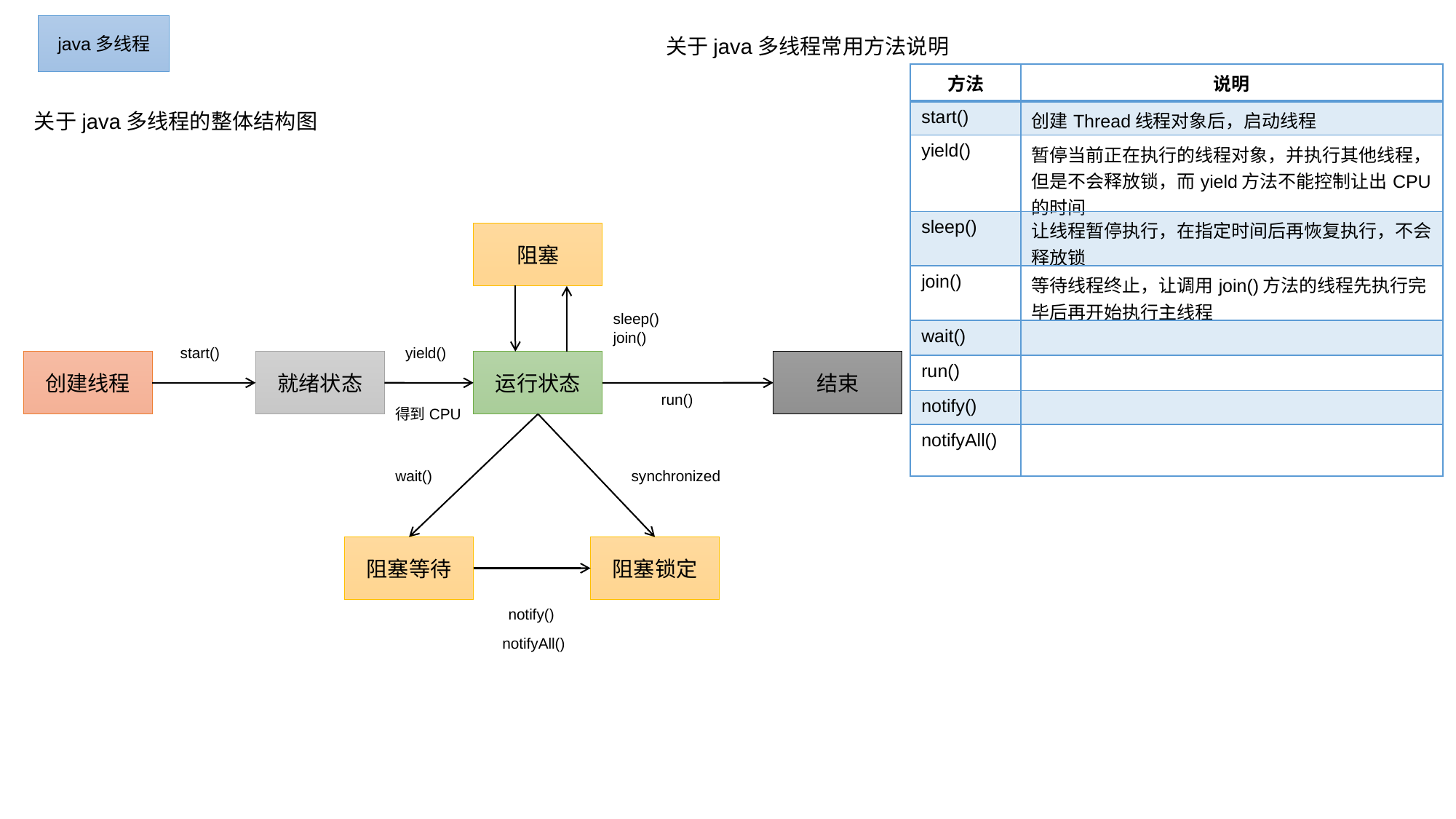

java多线程
关于java多线程常用方法说明
| 方法 | 说明 |
| --- | --- |
| start() | 创建Thread线程对象后，启动线程 |
| yield() | 暂停当前正在执行的线程对象，并执行其他线程，但是不会释放锁，而yield方法不能控制让出CPU的时间 |
| sleep() | 让线程暂停执行，在指定时间后再恢复执行，不会释放锁 |
| join() | 等待线程终止，让调用join()方法的线程先执行完毕后再开始执行主线程 |
| wait() |  |
| run() |  |
| notify() |  |
| notifyAll() |  |
关于java多线程的整体结构图
阻塞
sleep()
join()
start()
yield()
创建线程
就绪状态
运行状态
结束
run()
得到CPU
wait()
synchronized
阻塞等待
阻塞锁定
notify()
notifyAll()